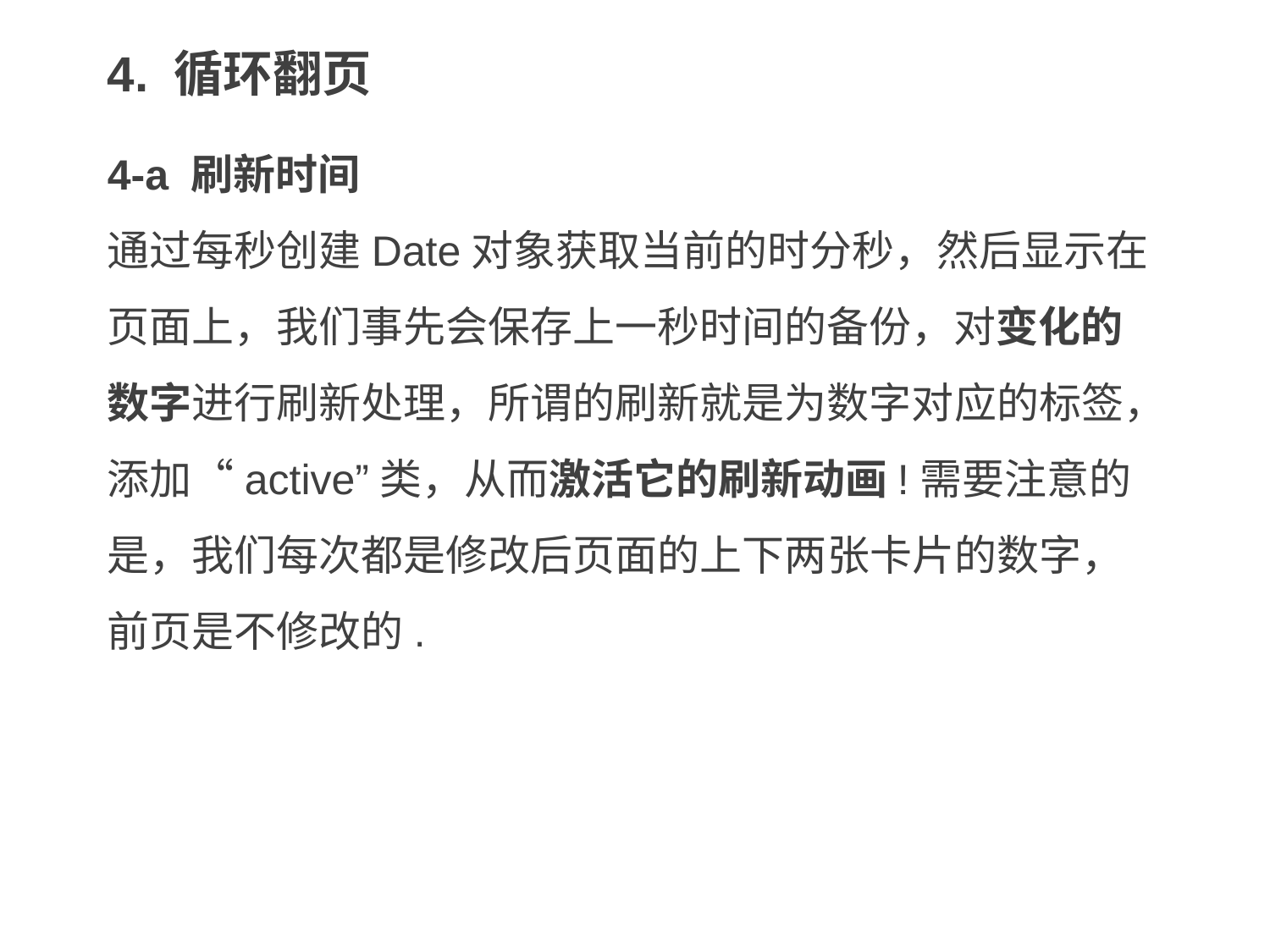

4. 循环翻页
4-a 刷新时间
通过每秒创建Date对象获取当前的时分秒，然后显示在页面上，我们事先会保存上一秒时间的备份，对变化的数字进行刷新处理，所谓的刷新就是为数字对应的标签，添加“active”类，从而激活它的刷新动画!需要注意的是，我们每次都是修改后页面的上下两张卡片的数字，前页是不修改的.